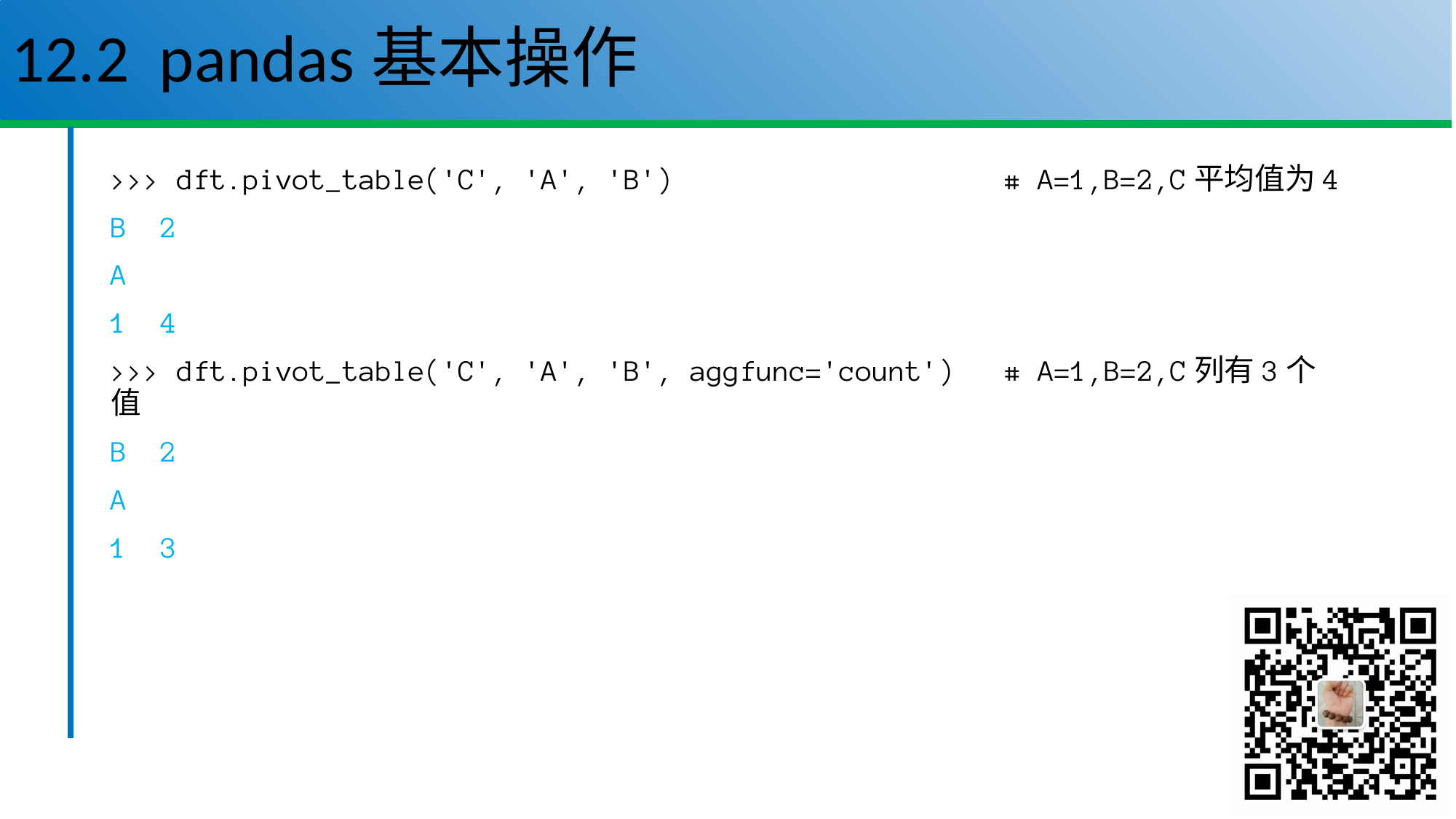

# 12.2  pandas基本操作
>>> dft.pivot_table('C', 'A', 'B')                    # A=1,B=2,C平均值为4
B  2
A
1  4
>>> dft.pivot_table('C', 'A', 'B', aggfunc='count')   # A=1,B=2,C列有3个值
B  2
A
1  3

97